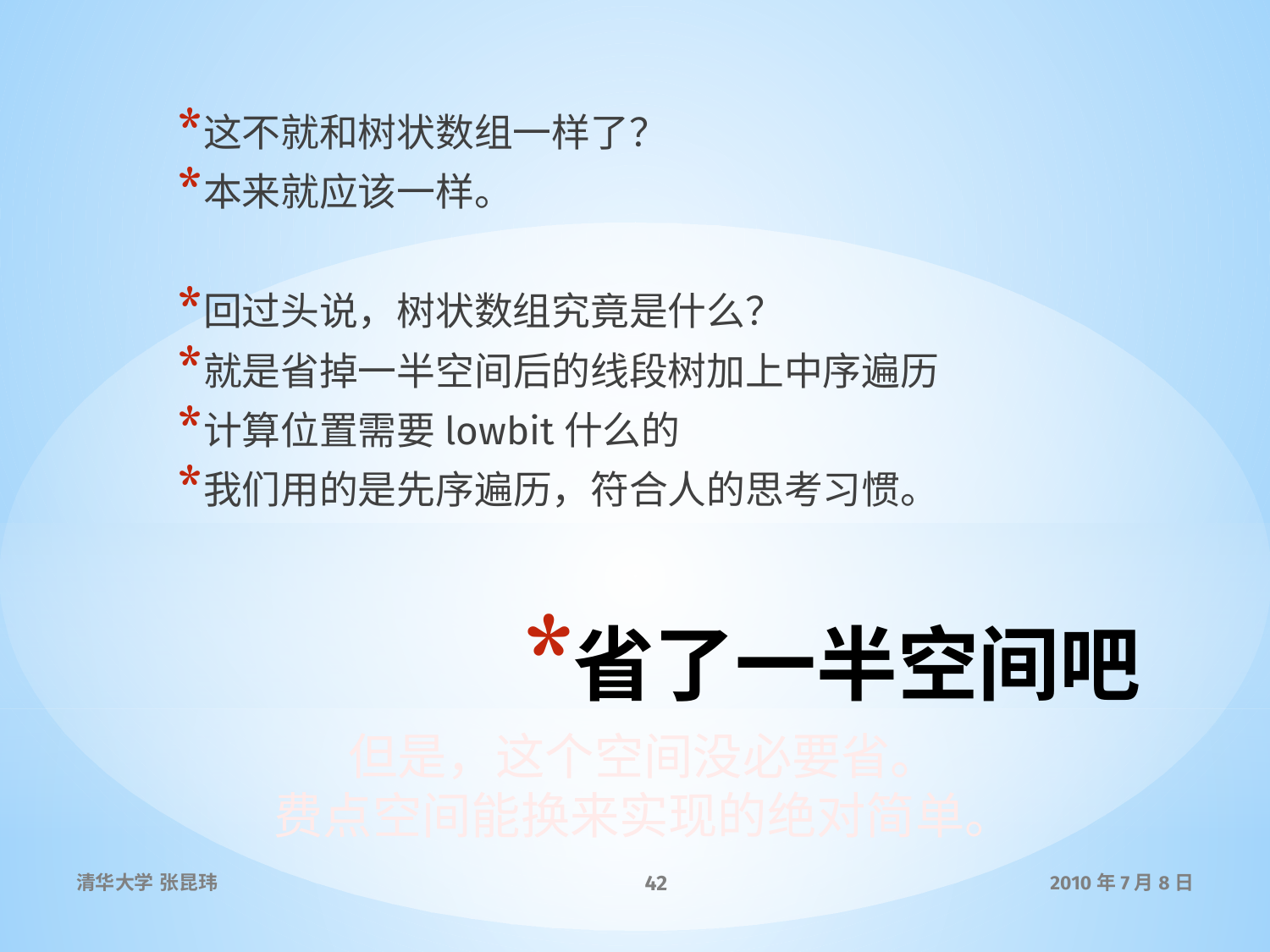

这不就和树状数组一样了？
本来就应该一样。

回过头说，树状数组究竟是什么？
就是省掉一半空间后的线段树加上中序遍历
计算位置需要lowbit什么的
我们用的是先序遍历，符合人的思考习惯。
# 省了一半空间吧
但是，这个空间没必要省。
费点空间能换来实现的绝对简单。
清华大学 张昆玮
42
2010年7月8日